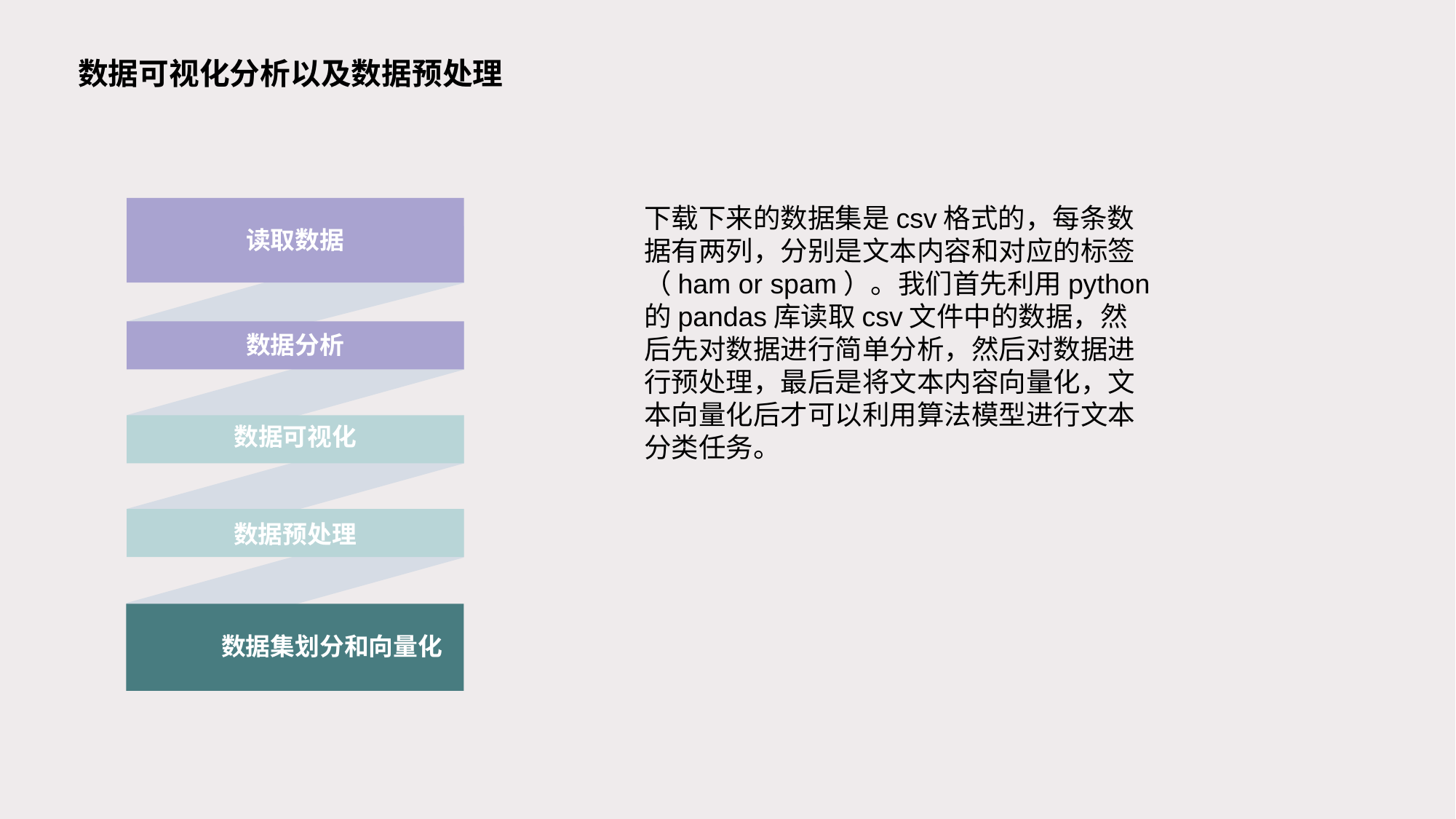

数据可视化分析以及数据预处理

下载下来的数据集是csv格式的，每条数据有两列，分别是文本内容和对应的标签（ham or spam）。我们首先利用python的pandas库读取csv文件中的数据，然后先对数据进行简单分析，然后对数据进行预处理，最后是将文本内容向量化，文本向量化后才可以利用算法模型进行文本分类任务。

读取数据

数据分析

数据可视化

数据预处理

数据集划分和向量化